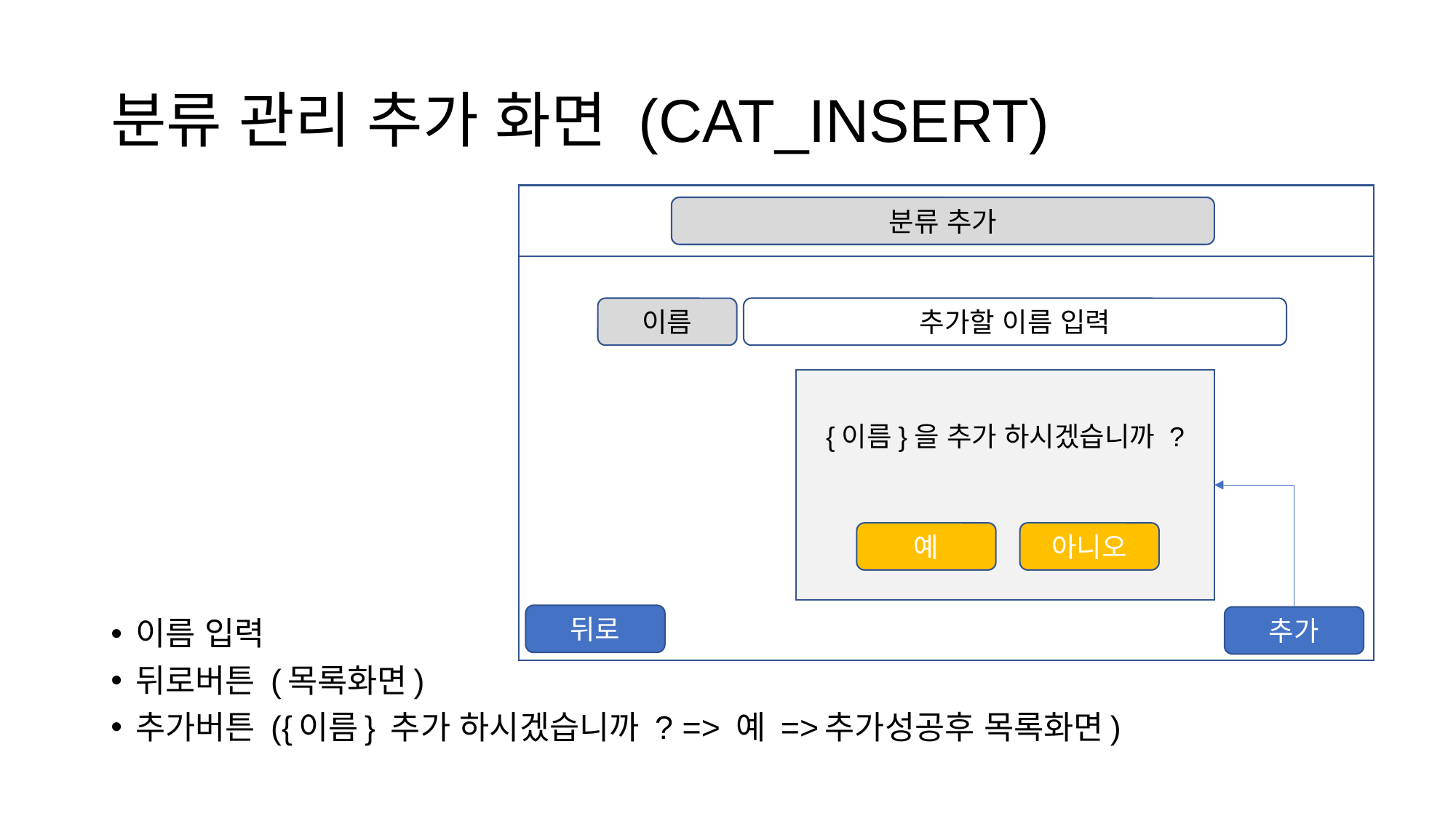

# 분류 관리 추가 화면 (CAT_INSERT)

분류 추가
이름
추가할 이름 입력
{이름}을 추가 하시겠습니까 ?

예
아니오
뒤로
추가

이름 입력
뒤로버튼 (목록화면)
추가버튼 ({이름} 추가 하시겠습니까 ? => 예 =>추가성공후 목록화면)